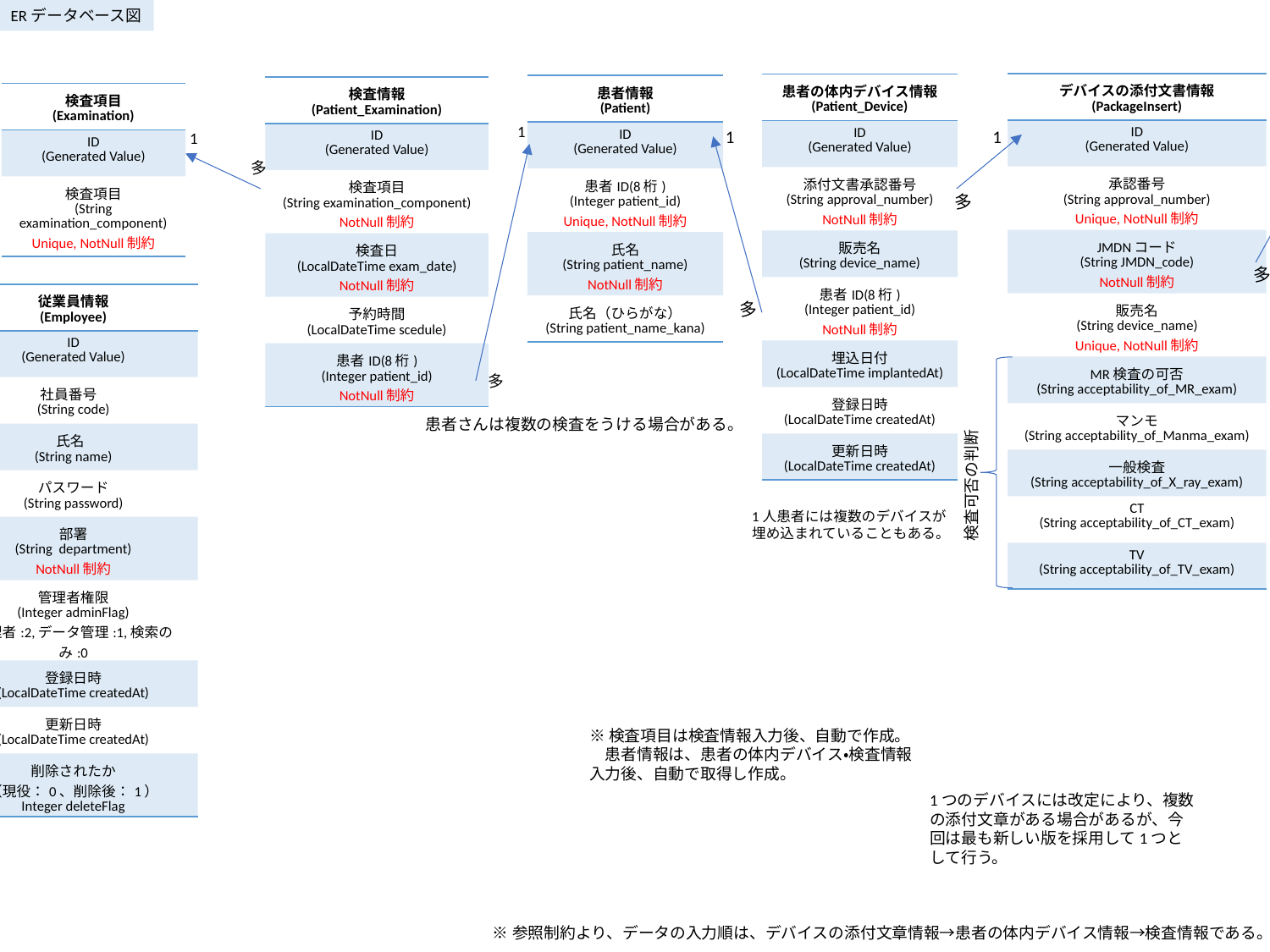

ERデータベース図
| デバイスの添付文書情報 (PackageInsert) |
| --- |
| ID (Generated Value) |
| 承認番号 (String approval\_number) Unique, NotNull制約 |
| JMDNコード (String JMDN\_code) NotNull制約 |
| 販売名 (String device\_name) Unique, NotNull制約 |
| MR検査の可否 (String acceptability\_of\_MR\_exam) |
| マンモ (String acceptability\_of\_Manma\_exam) |
| 一般検査 (String acceptability\_of\_X\_ray\_exam) |
| CT (String acceptability\_of\_CT\_exam) |
| TV (String acceptability\_of\_TV\_exam) |
| 患者の体内デバイス情報 (Patient\_Device) |
| --- |
| ID (Generated Value) |
| 添付文書承認番号 (String approval\_number) NotNull制約 |
| 販売名 (String device\_name) |
| 患者ID(8桁) (Integer patient\_id) NotNull制約 |
| 埋込日付 (LocalDateTime implantedAt) |
| 登録日時 (LocalDateTime createdAt) |
| 更新日時 (LocalDateTime createdAt) |
| 添付文書のJMDNコード (JMDN) |
| --- |
| ID (Generated Value) |
| JMDNコード (Integer JMDN\_code) Unique, NotNull制約 |
| 一般的名称 (String general\_name) NotNull制約 |
| 患者情報 (Patient) |
| --- |
| ID (Generated Value) |
| 患者ID(8桁) (Integer patient\_id) Unique, NotNull制約 |
| 氏名 (String patient\_name) NotNull制約 |
| 氏名（ひらがな） (String patient\_name\_kana) |
| 検査情報 (Patient\_Examination) |
| --- |
| ID (Generated Value) |
| 検査項目 (String examination\_component) NotNull制約 |
| 検査日 (LocalDateTime exam\_date) NotNull制約 |
| 予約時間 (LocalDateTime scedule) |
| 患者ID(8桁) (Integer patient\_id) NotNull制約 |
| 検査項目 (Examination) |
| --- |
| ID (Generated Value) |
| 検査項目 (String examination\_component) Unique, NotNull制約 |
1
1
1
1
1
多
多
多
| 従業員情報 (Employee) |
| --- |
| ID (Generated Value) |
| 社員番号 (String code) |
| 氏名 (String name) |
| パスワード (String password) |
| 部署 (String department) NotNull制約 |
| 管理者権限 (Integer adminFlag) 管理者:2,データ管理:1,検索のみ:0 |
| 登録日時 (LocalDateTime createdAt) |
| 更新日時 (LocalDateTime createdAt) |
| 削除されたか （現役：0、削除後：1） Integer deleteFlag |
多

多
患者さんは複数の検査をうける場合がある。
検査可否の判断
1人患者には複数のデバイスが
埋め込まれていることもある。
※検査項目は検査情報入力後、自動で作成。
　患者情報は、患者の体内デバイス・検査情報入力後、自動で取得し作成。
1つのデバイスには改定により、複数の添付文章がある場合があるが、今回は最も新しい版を採用して1つとして行う。
※参照制約より、データの入力順は、デバイスの添付文章情報→患者の体内デバイス情報→検査情報である。